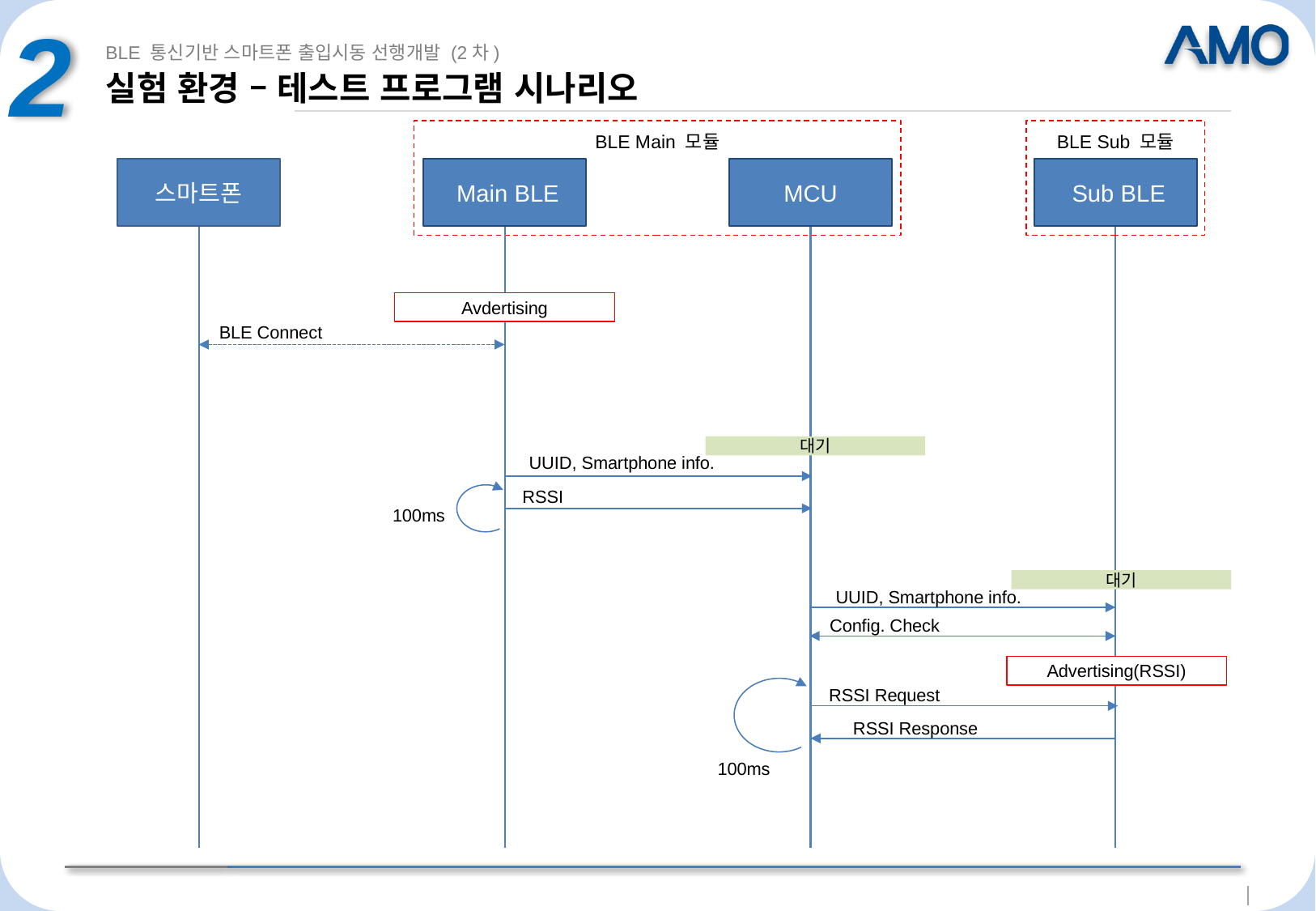

2
BLE 통신기반 스마트폰 출입시동 선행개발 (2차)
# 실험 환경 – 테스트 프로그램 시나리오

BLE Main 모듈
BLE Sub 모듈
스마트폰
 Main BLE
MCU
 Sub BLE
Avdertising
BLE Connect
대기
UUID, Smartphone info.

RSSI
100ms
대기
UUID, Smartphone info.
Config. Check
Advertising(RSSI)

RSSI Request
RSSI Response
100ms